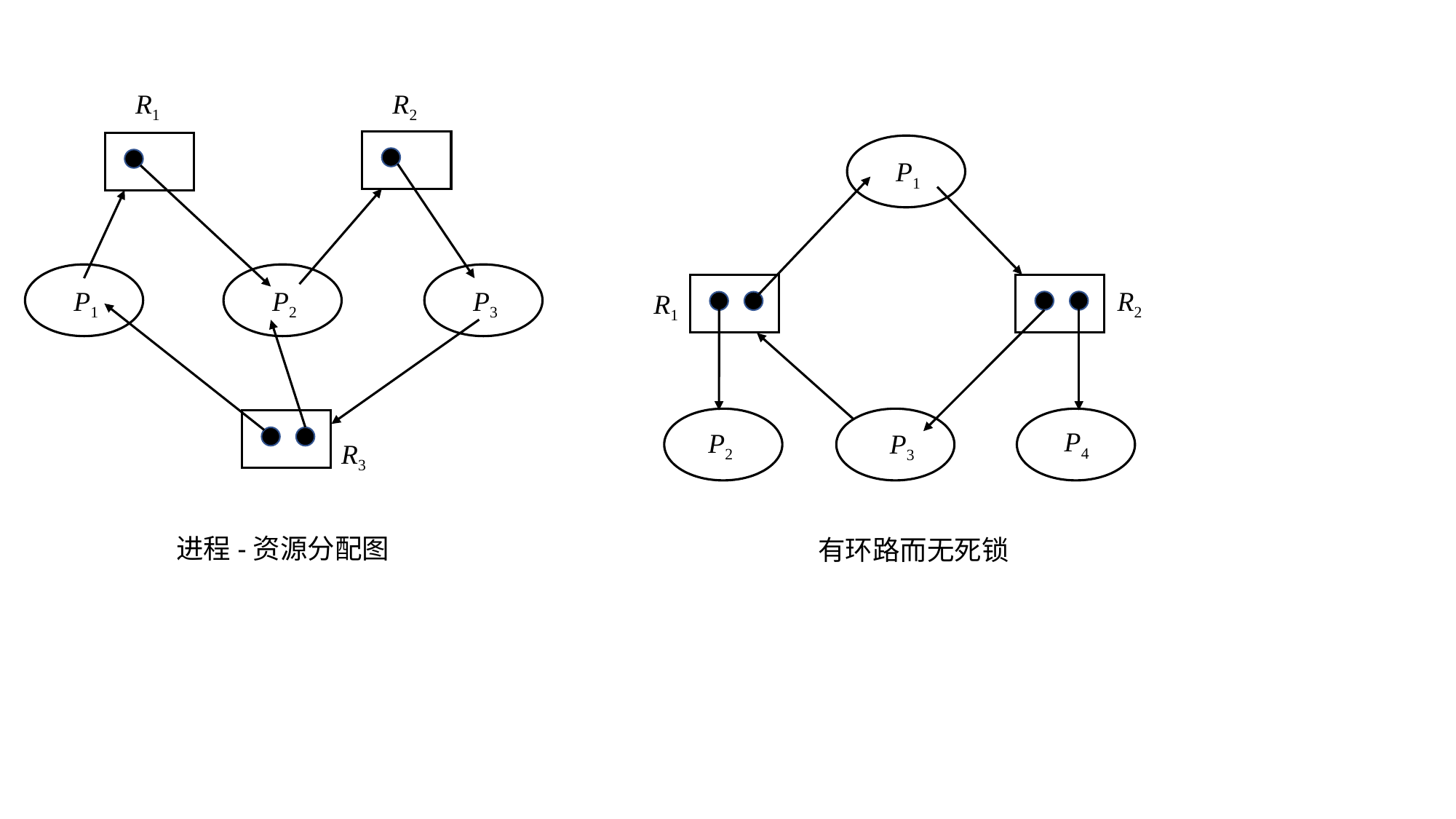

R2
R1

P1

P1
P2
P3
R2
R1

P4
P2
P3

R3
进程-资源分配图
有环路而无死锁